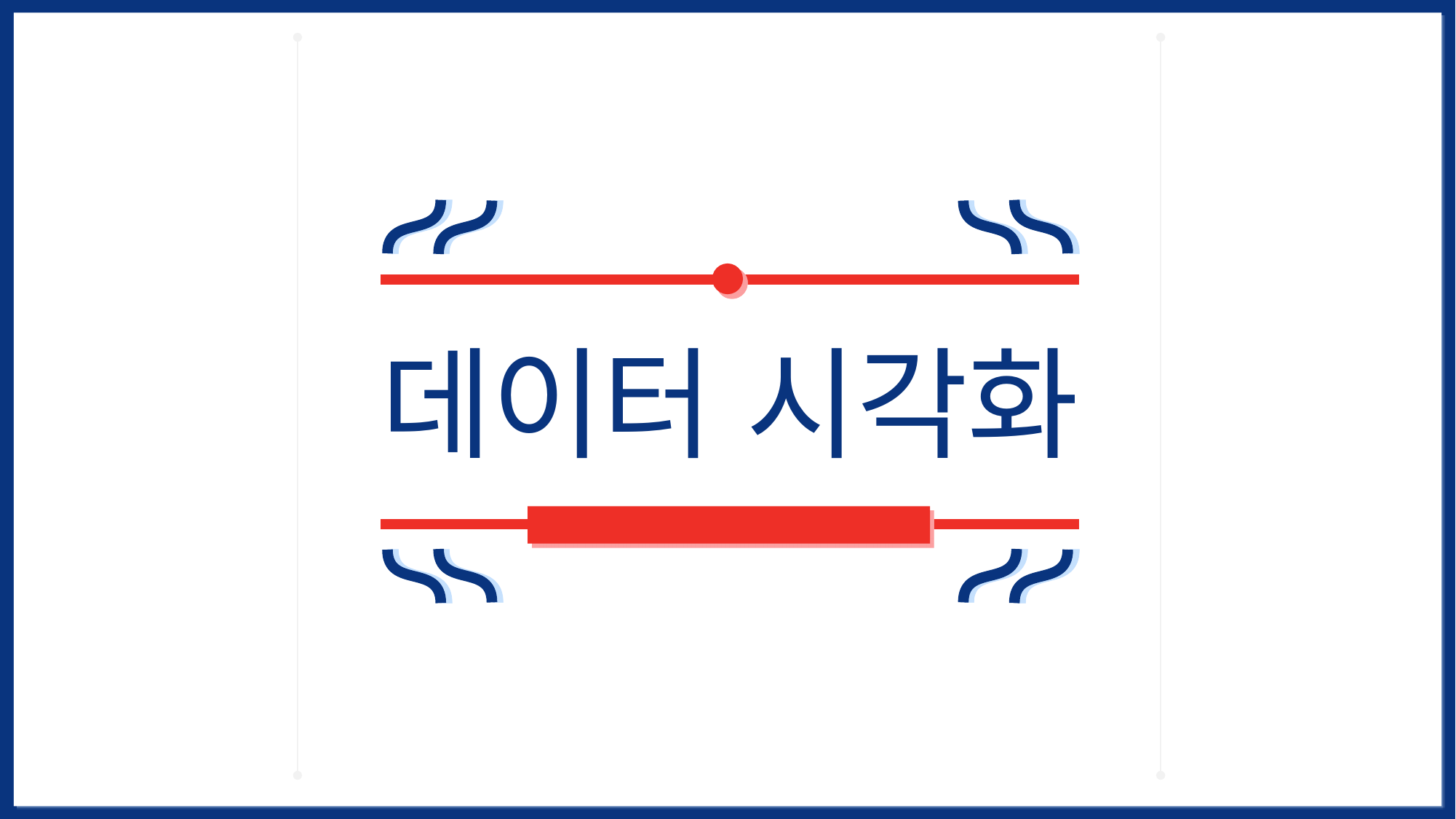

# 데이터 시각화
지도(FOLIUM)와 CHART - 마무리